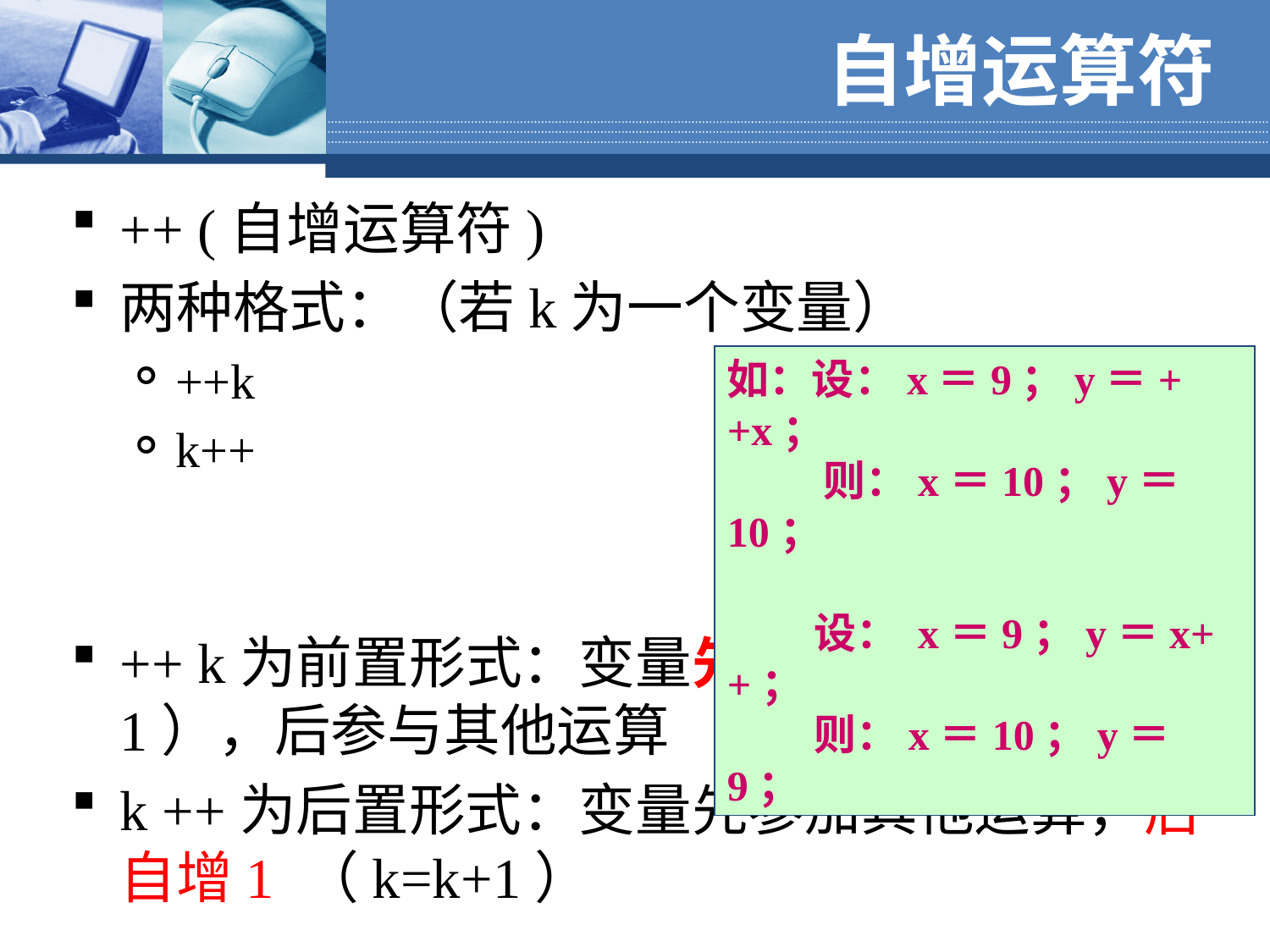

# 自增运算符
++ (自增运算符)
两种格式：（若k为一个变量）
++k
k++

++ k为前置形式：变量先自增1（k=k+1），后参与其他运算
k ++为后置形式：变量先参加其他运算，后自增1 （k=k+1）
如：设：x＝9；y＝++x；
         则：x＝10；y＝10；

        设： x＝9；y＝x++；
        则：x＝10；y＝9；